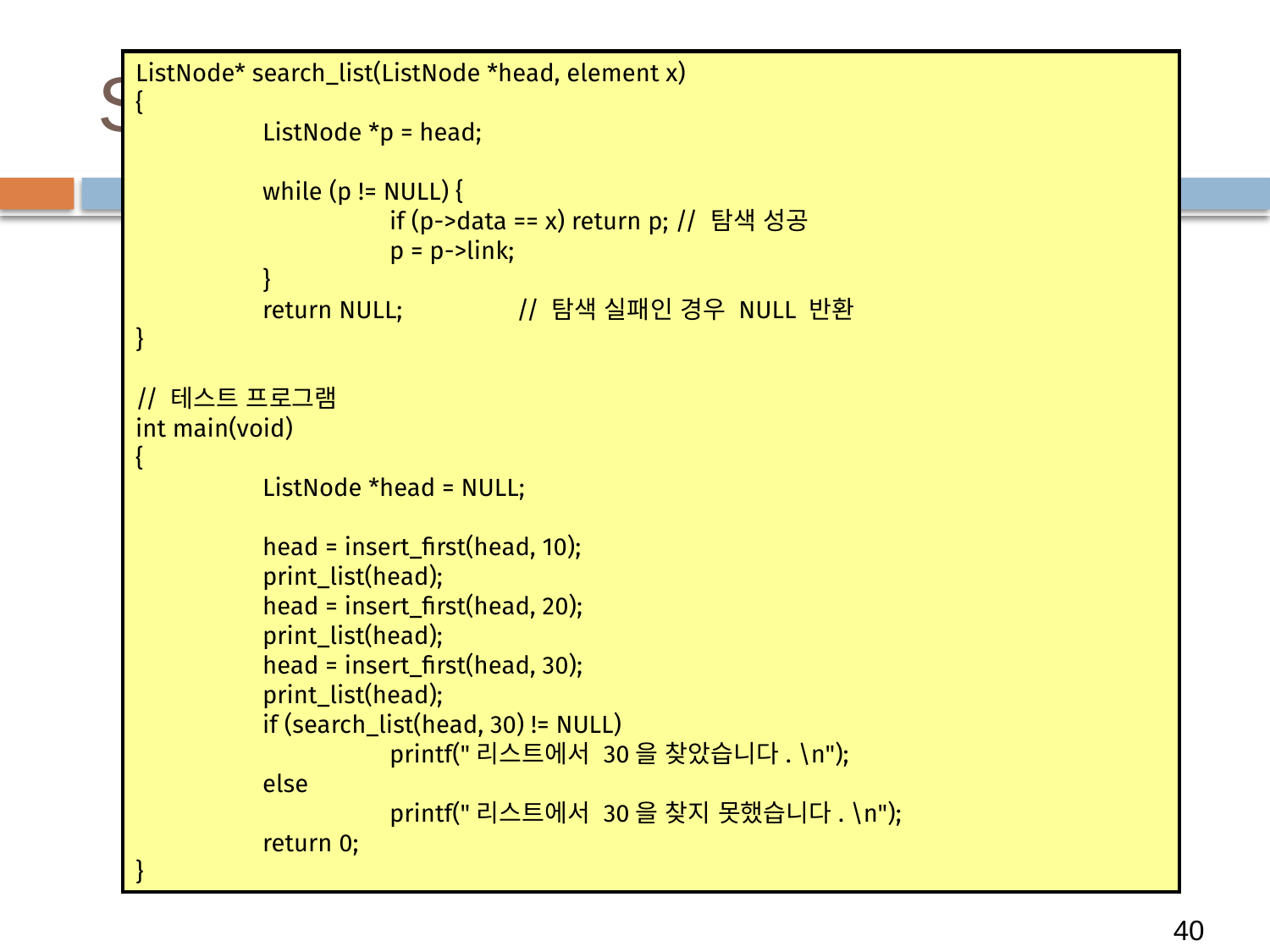

# Solution
ListNode* search_list(ListNode *head, element x)
{
	ListNode *p = head;

	while (p != NULL) {
		if (p->data == x) return p; // 탐색 성공
		p = p->link;
	}
	return NULL;	// 탐색 실패인 경우 NULL 반환
}

// 테스트 프로그램
int main(void)
{
	ListNode *head = NULL;

	head = insert_first(head, 10);
	print_list(head);
	head = insert_first(head, 20);
	print_list(head);
	head = insert_first(head, 30);
	print_list(head);
	if (search_list(head, 30) != NULL)
		printf("리스트에서 30을 찾았습니다. \n");
	else
		printf("리스트에서 30을 찾지 못했습니다. \n");
	return 0;
}